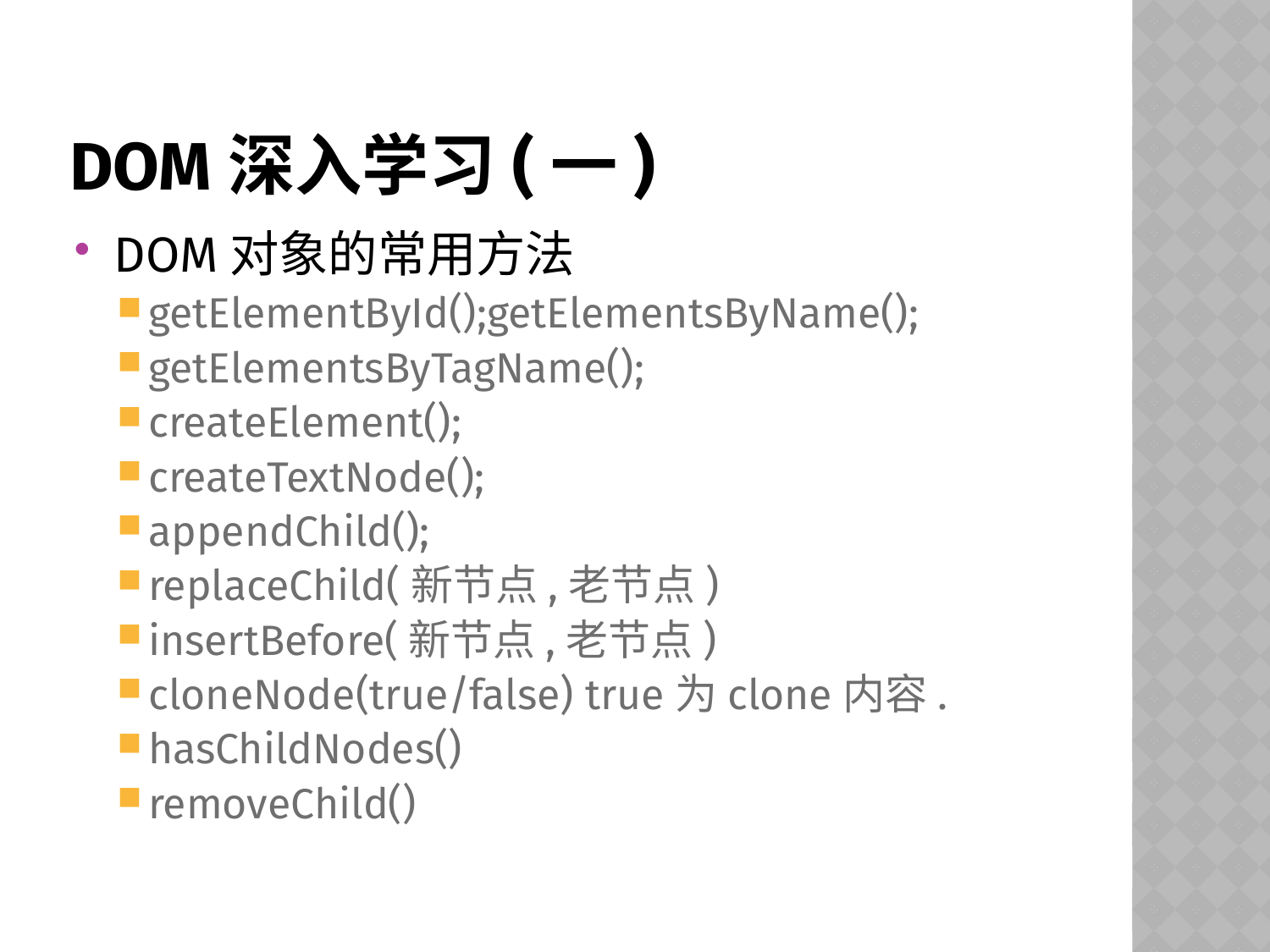

# DOM深入学习(一)
DOM对象的常用方法
getElementById();getElementsByName();
getElementsByTagName();
createElement();
createTextNode();
appendChild();
replaceChild(新节点,老节点)
insertBefore(新节点,老节点)
cloneNode(true/false) true为clone内容.
hasChildNodes()
removeChild()